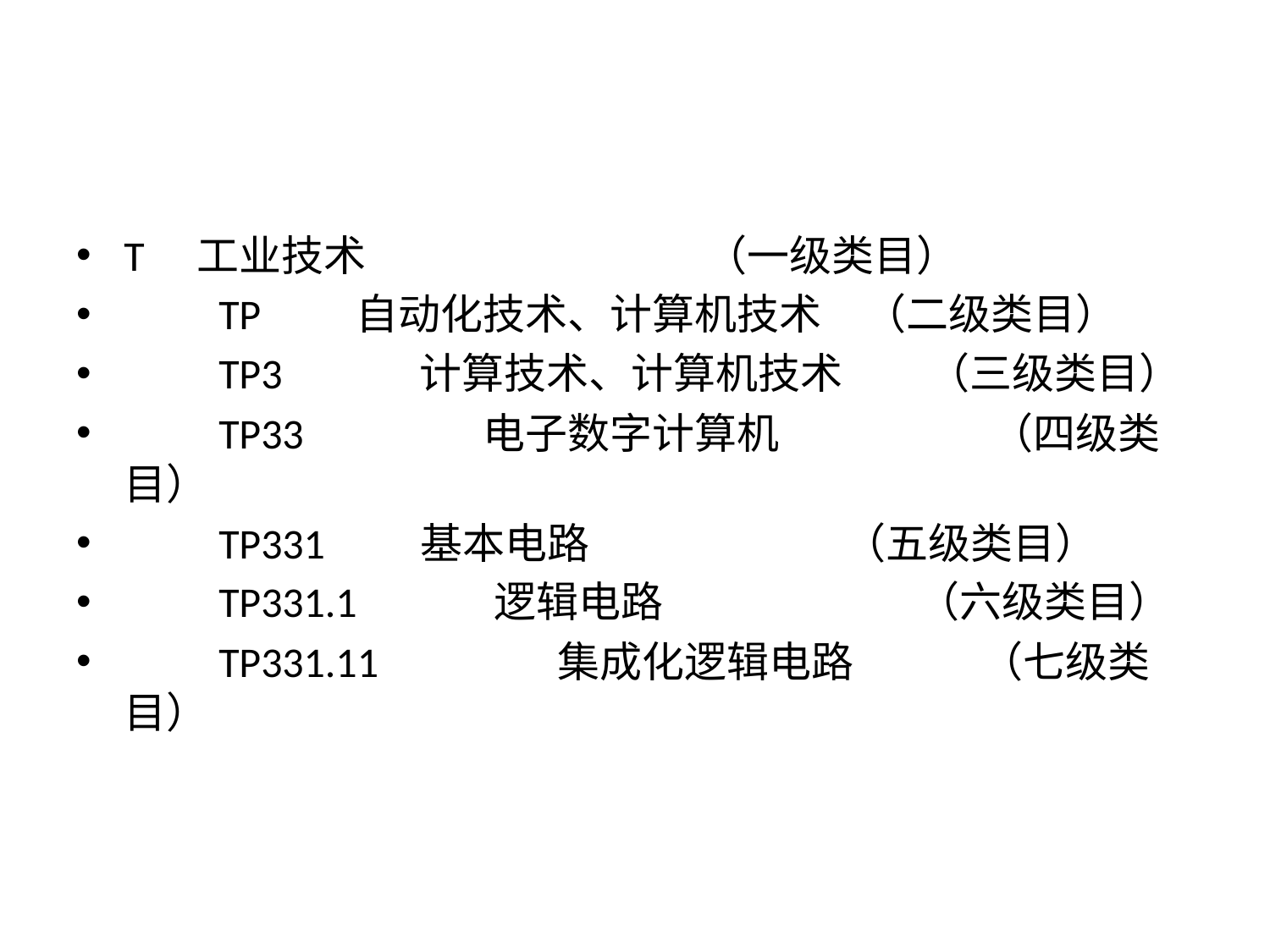

T　工业技术　　　　　　　　（一级类目）
　　TP　　自动化技术、计算机技术　（二级类目）
　　TP3　　　计算技术、计算机技术　　（三级类目）
　　TP33　　　　电子数字计算机　　　　　（四级类目）
　　TP331　　基本电路　　　　　　（五级类目）
　　TP331.1　　　逻辑电路　　　　　　（六级类目）
　　TP331.11　　　　集成化逻辑电路　　　（七级类目）